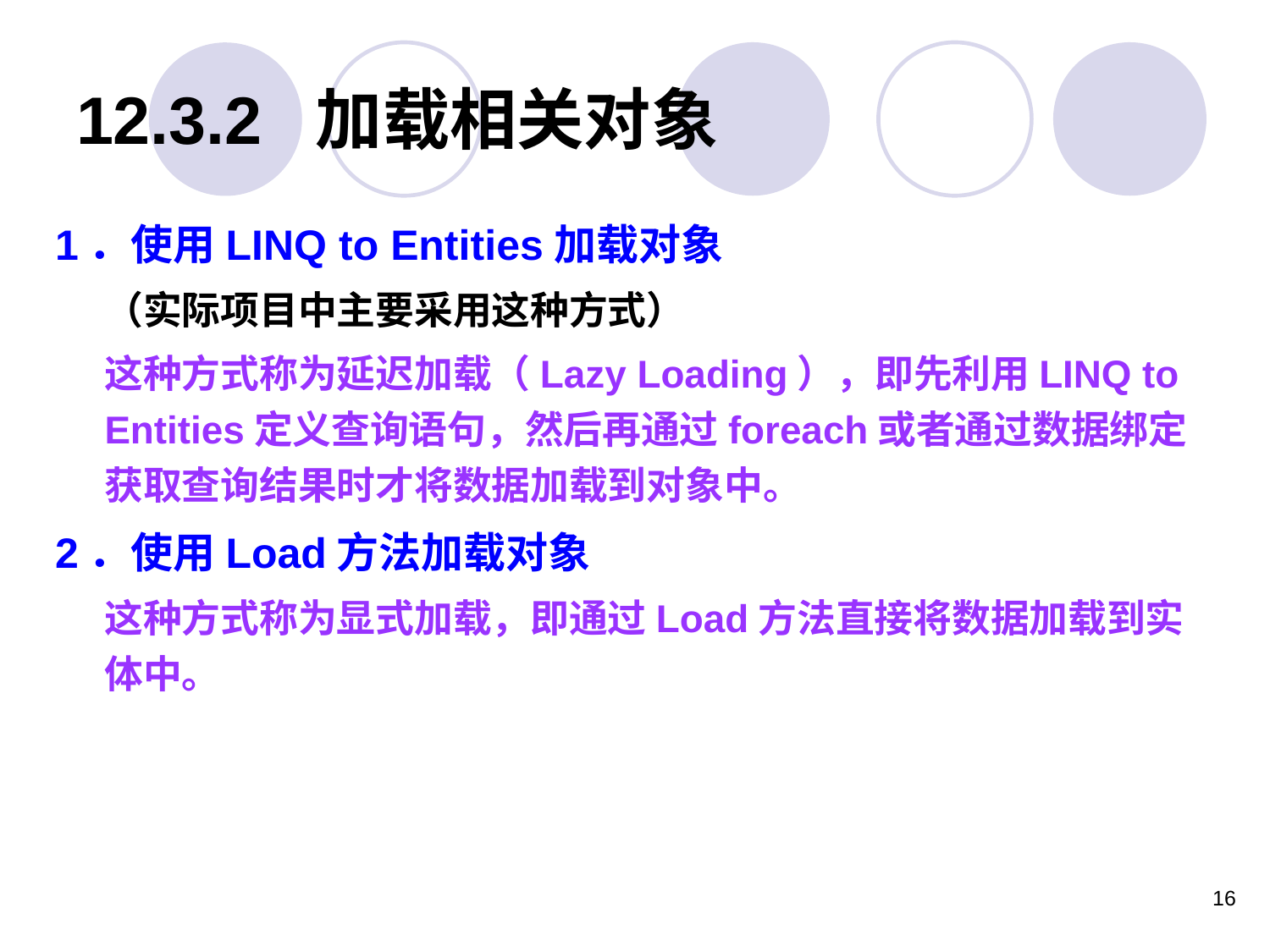

# 12.3.2  加载相关对象
1．使用LINQ to Entities加载对象
（实际项目中主要采用这种方式）
这种方式称为延迟加载（Lazy Loading），即先利用LINQ to Entities定义查询语句，然后再通过foreach或者通过数据绑定获取查询结果时才将数据加载到对象中。
2．使用Load方法加载对象
这种方式称为显式加载，即通过Load方法直接将数据加载到实体中。
16